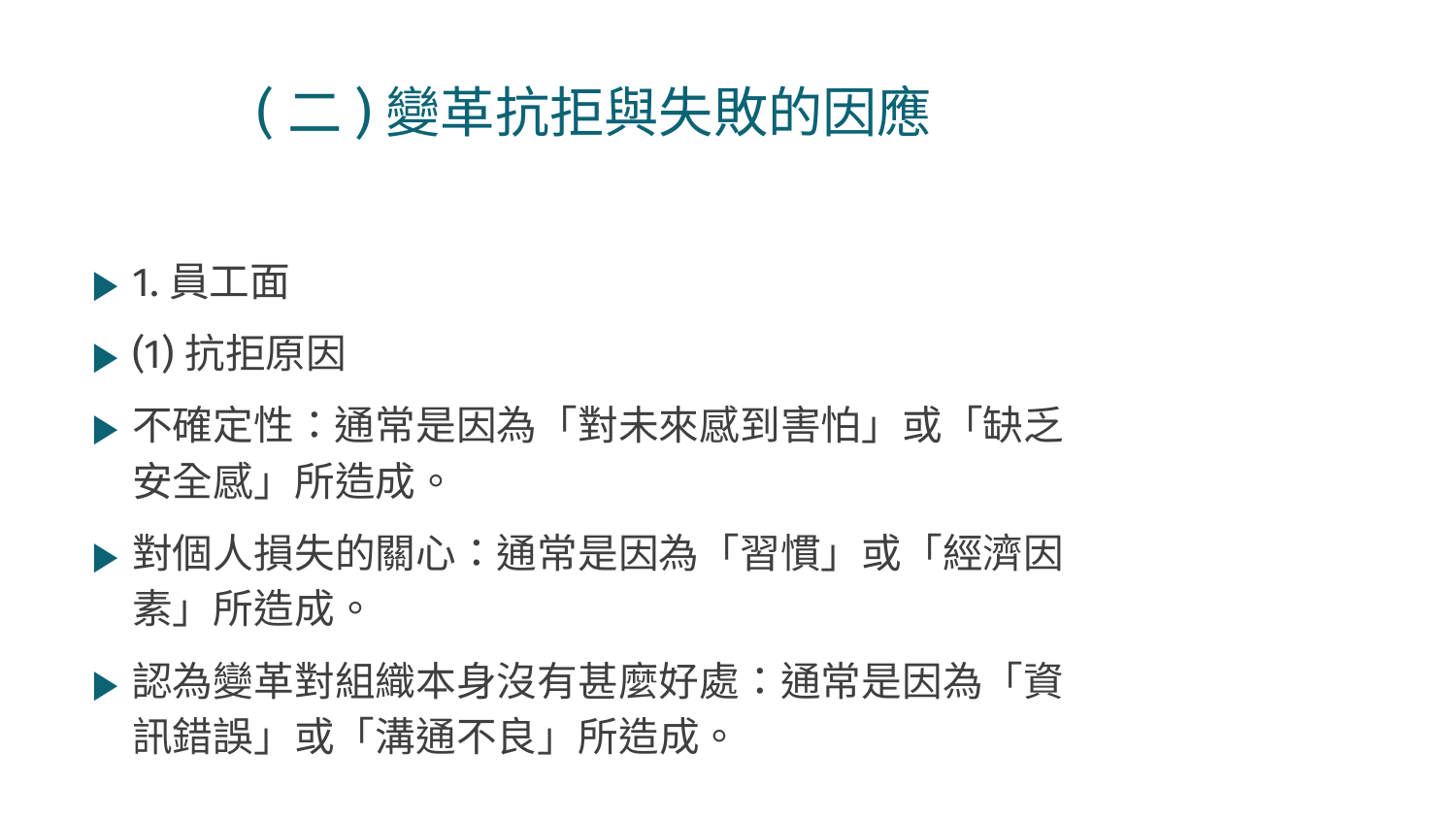

# (二)變革抗拒與失敗的因應
1.員工面
(1)抗拒原因
不確定性：通常是因為「對未來感到害怕」或「缺乏安全感」所造成。
對個人損失的關心：通常是因為「習慣」或「經濟因素」所造成。
認為變革對組織本身沒有甚麼好處：通常是因為「資訊錯誤」或「溝通不良」所造成。